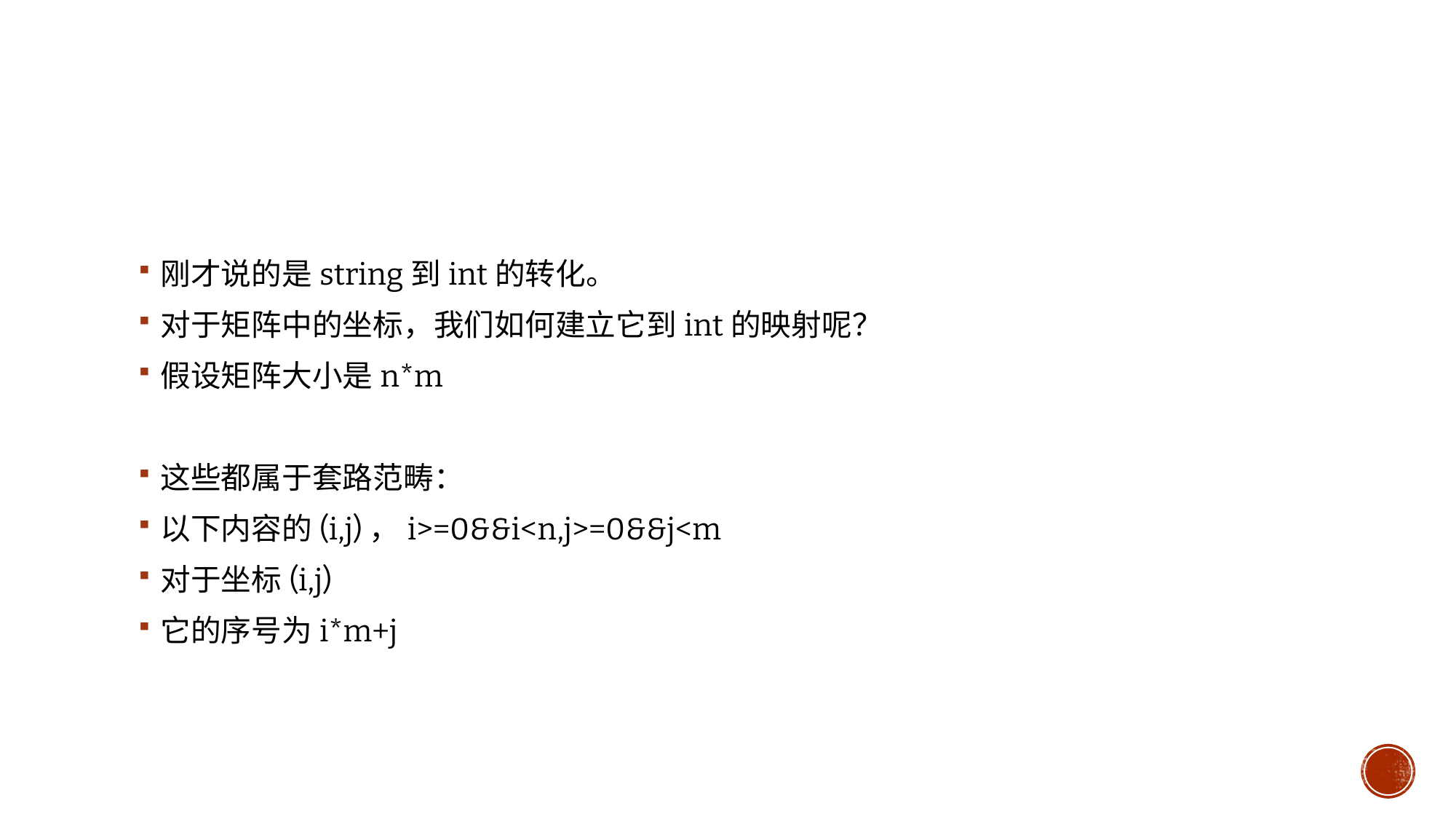

#
刚才说的是string到int的转化。
对于矩阵中的坐标，我们如何建立它到int的映射呢？
假设矩阵大小是n*m

这些都属于套路范畴：
以下内容的(i,j)，i>=0&&i<n,j>=0&&j<m
对于坐标(i,j)
它的序号为i*m+j